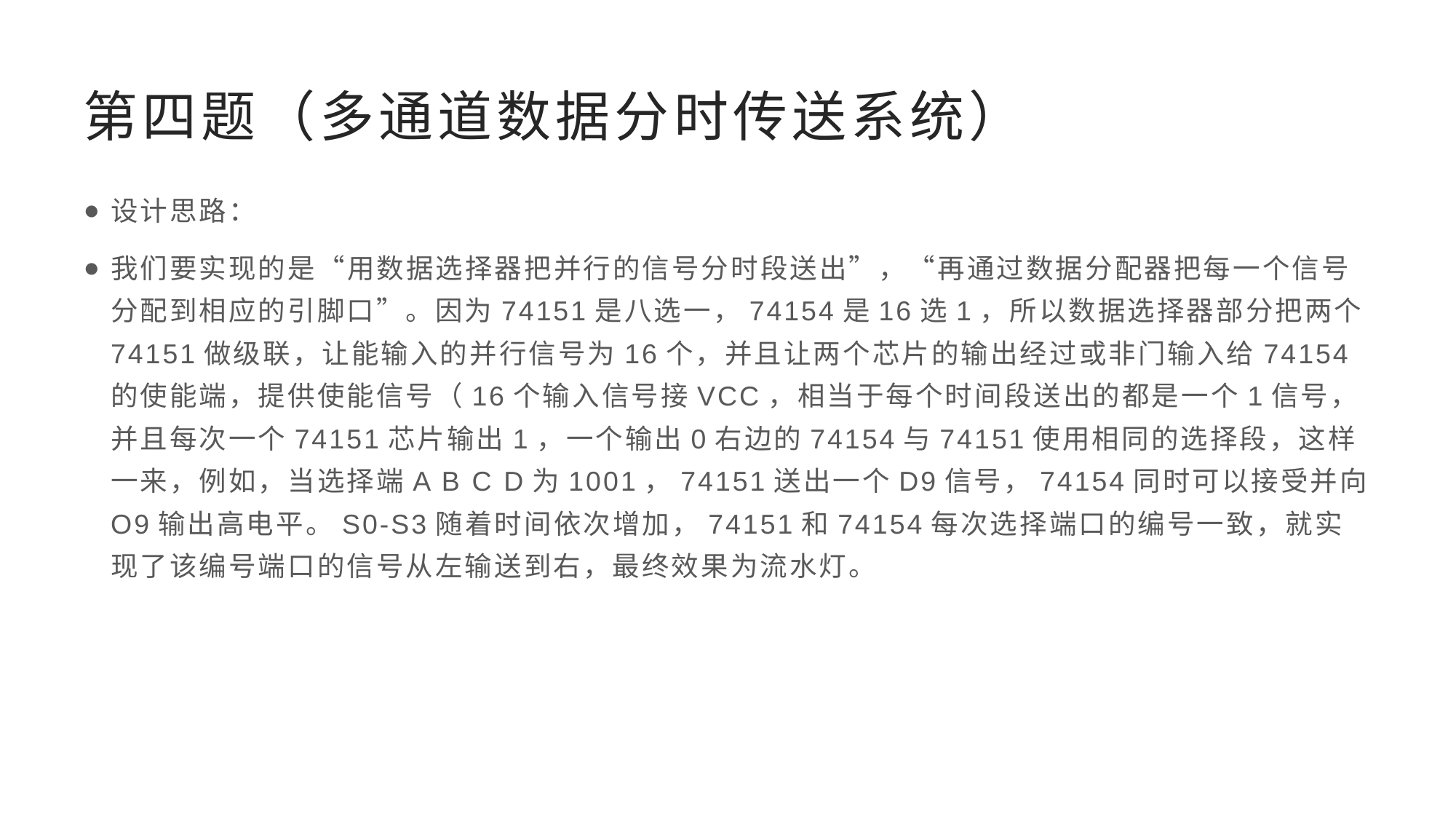

# 第四题（多通道数据分时传送系统）
设计思路：
我们要实现的是“用数据选择器把并行的信号分时段送出”，“再通过数据分配器把每一个信号分配到相应的引脚口”。因为74151是八选一，74154是16选1，所以数据选择器部分把两个74151做级联，让能输入的并行信号为16个，并且让两个芯片的输出经过或非门输入给74154的使能端，提供使能信号（16个输入信号接VCC，相当于每个时间段送出的都是一个1信号，并且每次一个74151芯片输出1，一个输出0右边的74154与74151使用相同的选择段，这样一来，例如，当选择端A B C D为1001，74151送出一个D9信号，74154同时可以接受并向O9输出高电平。S0-S3随着时间依次增加，74151和74154每次选择端口的编号一致，就实现了该编号端口的信号从左输送到右，最终效果为流水灯。